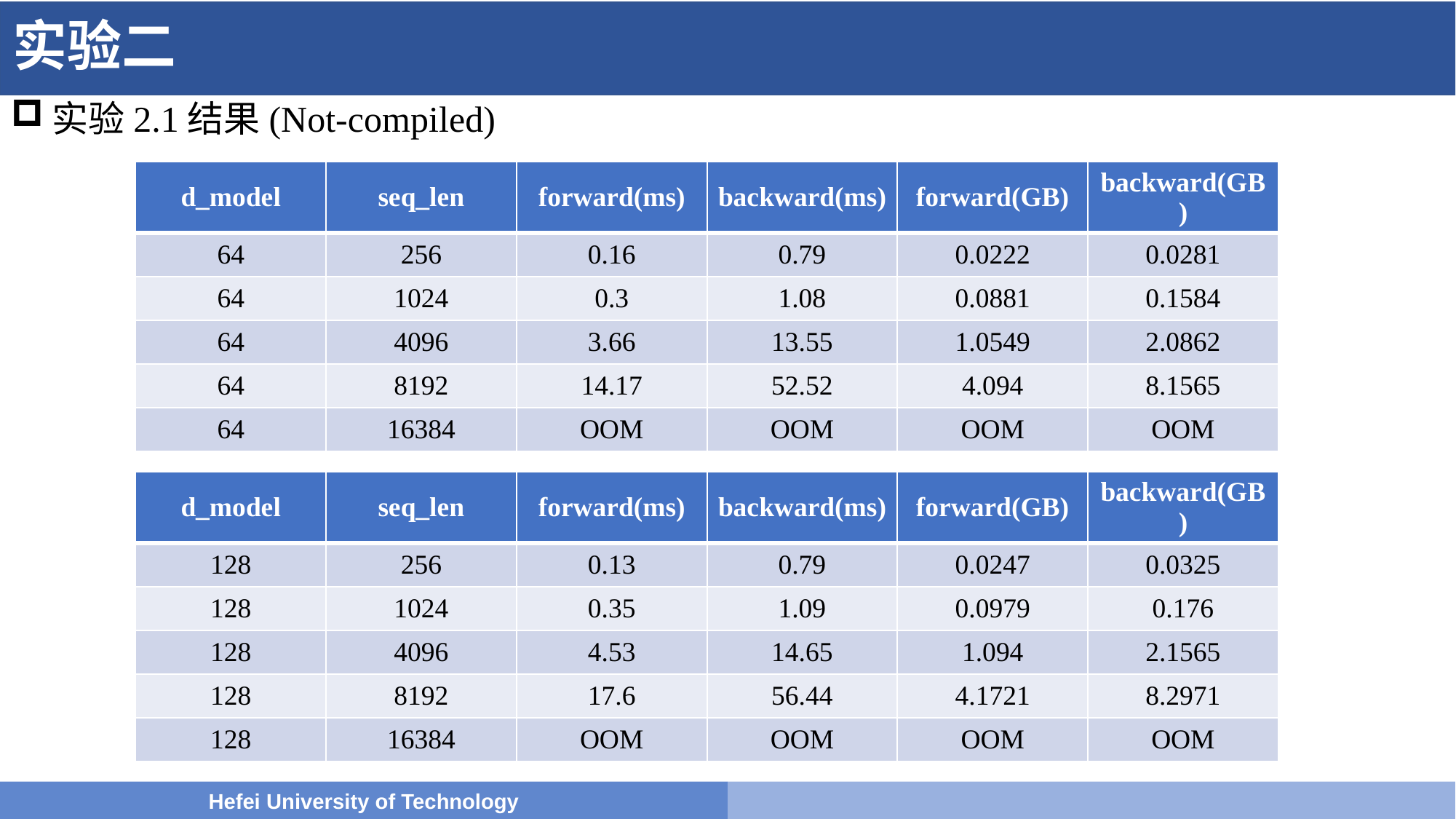

# 实验二
实验2.1结果(Not-compiled)

| d\_model | seq\_len | forward(ms) | backward(ms) | forward(GB) | backward(GB) |
| --- | --- | --- | --- | --- | --- |
| 64 | 256 | 0.16 | 0.79 | 0.0222 | 0.0281 |
| 64 | 1024 | 0.3 | 1.08 | 0.0881 | 0.1584 |
| 64 | 4096 | 3.66 | 13.55 | 1.0549 | 2.0862 |
| 64 | 8192 | 14.17 | 52.52 | 4.094 | 8.1565 |
| 64 | 16384 | OOM | OOM | OOM | OOM |
| d\_model | seq\_len | forward(ms) | backward(ms) | forward(GB) | backward(GB) |
| --- | --- | --- | --- | --- | --- |
| 128 | 256 | 0.13 | 0.79 | 0.0247 | 0.0325 |
| 128 | 1024 | 0.35 | 1.09 | 0.0979 | 0.176 |
| 128 | 4096 | 4.53 | 14.65 | 1.094 | 2.1565 |
| 128 | 8192 | 17.6 | 56.44 | 4.1721 | 8.2971 |
| 128 | 16384 | OOM | OOM | OOM | OOM |
9